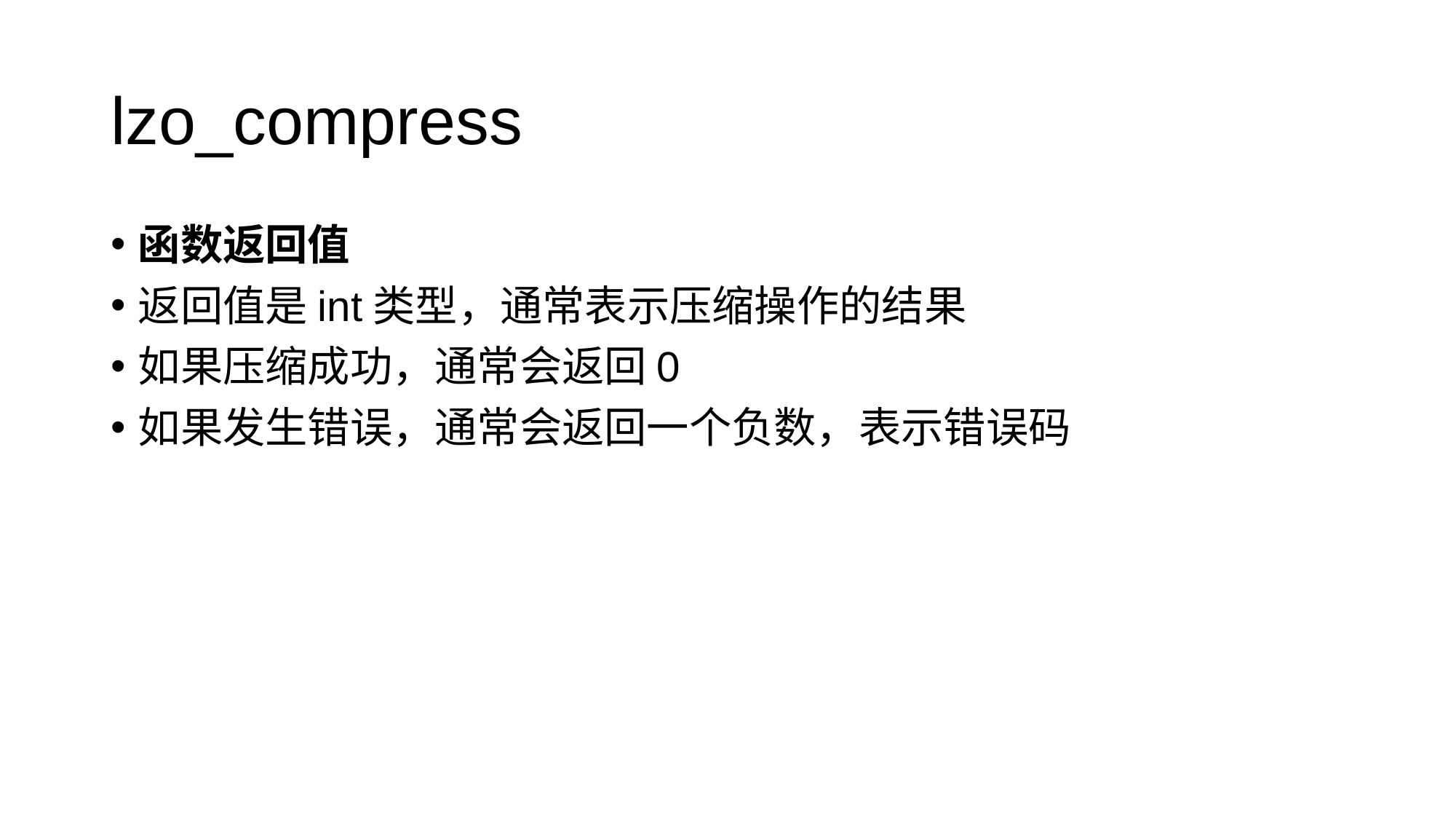

# lzo_compress
函数返回值
返回值是int类型，通常表示压缩操作的结果
如果压缩成功，通常会返回0
如果发生错误，通常会返回一个负数，表示错误码